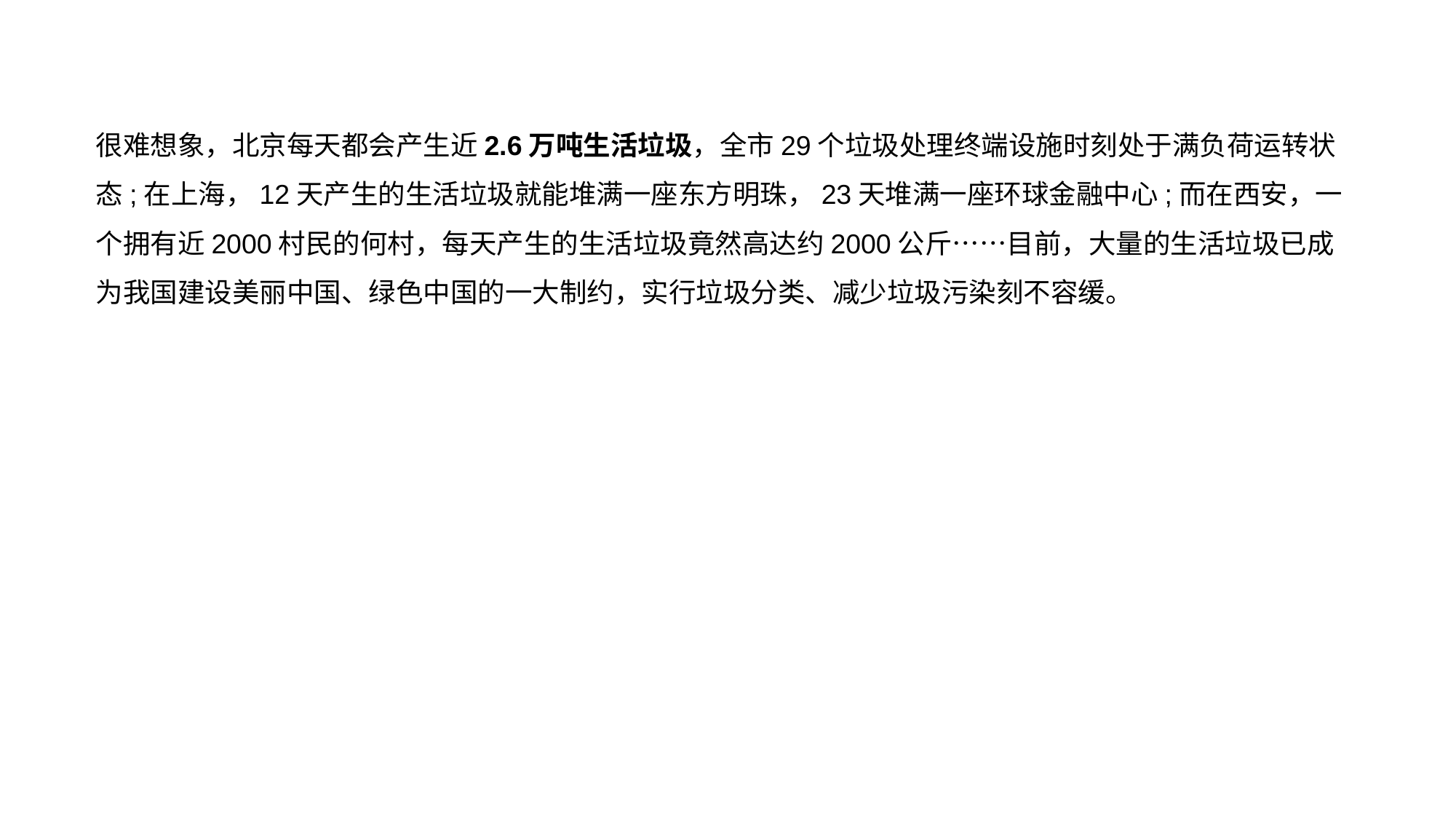

很难想象，北京每天都会产生近2.6万吨生活垃圾，全市29个垃圾处理终端设施时刻处于满负荷运转状态;在上海，12天产生的生活垃圾就能堆满一座东方明珠，23天堆满一座环球金融中心;而在西安，一个拥有近2000村民的何村，每天产生的生活垃圾竟然高达约2000公斤……目前，大量的生活垃圾已成为我国建设美丽中国、绿色中国的一大制约，实行垃圾分类、减少垃圾污染刻不容缓。